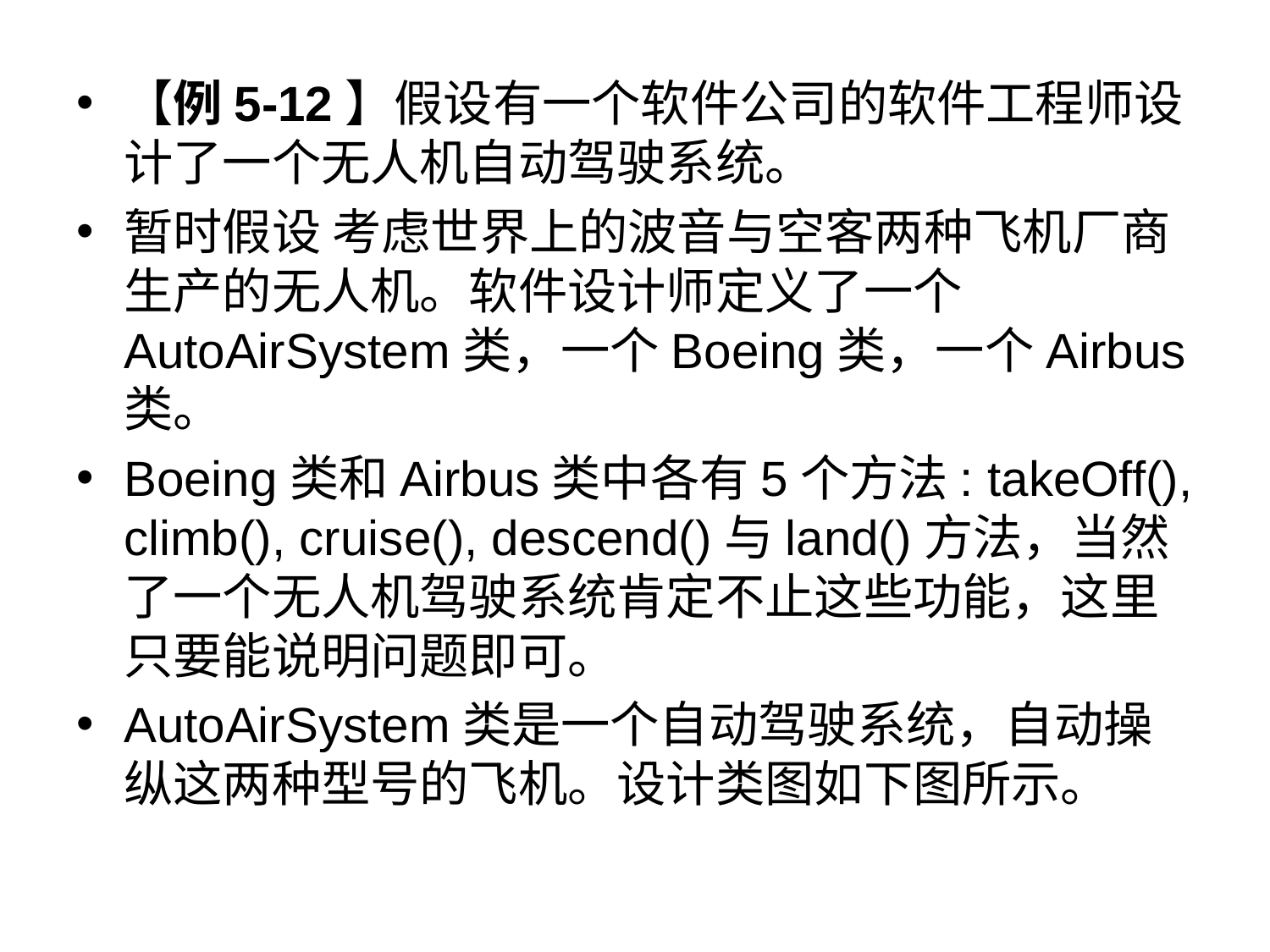

【例5-12】假设有一个软件公司的软件工程师设计了一个无人机自动驾驶系统。
暂时假设 考虑世界上的波音与空客两种飞机厂商生产的无人机。软件设计师定义了一个AutoAirSystem类，一个Boeing类，一个Airbus类。
Boeing类和Airbus类中各有5个方法: takeOff(), climb(), cruise(), descend()与land()方法，当然了一个无人机驾驶系统肯定不止这些功能，这里只要能说明问题即可。
AutoAirSystem类是一个自动驾驶系统，自动操纵这两种型号的飞机。设计类图如下图所示。